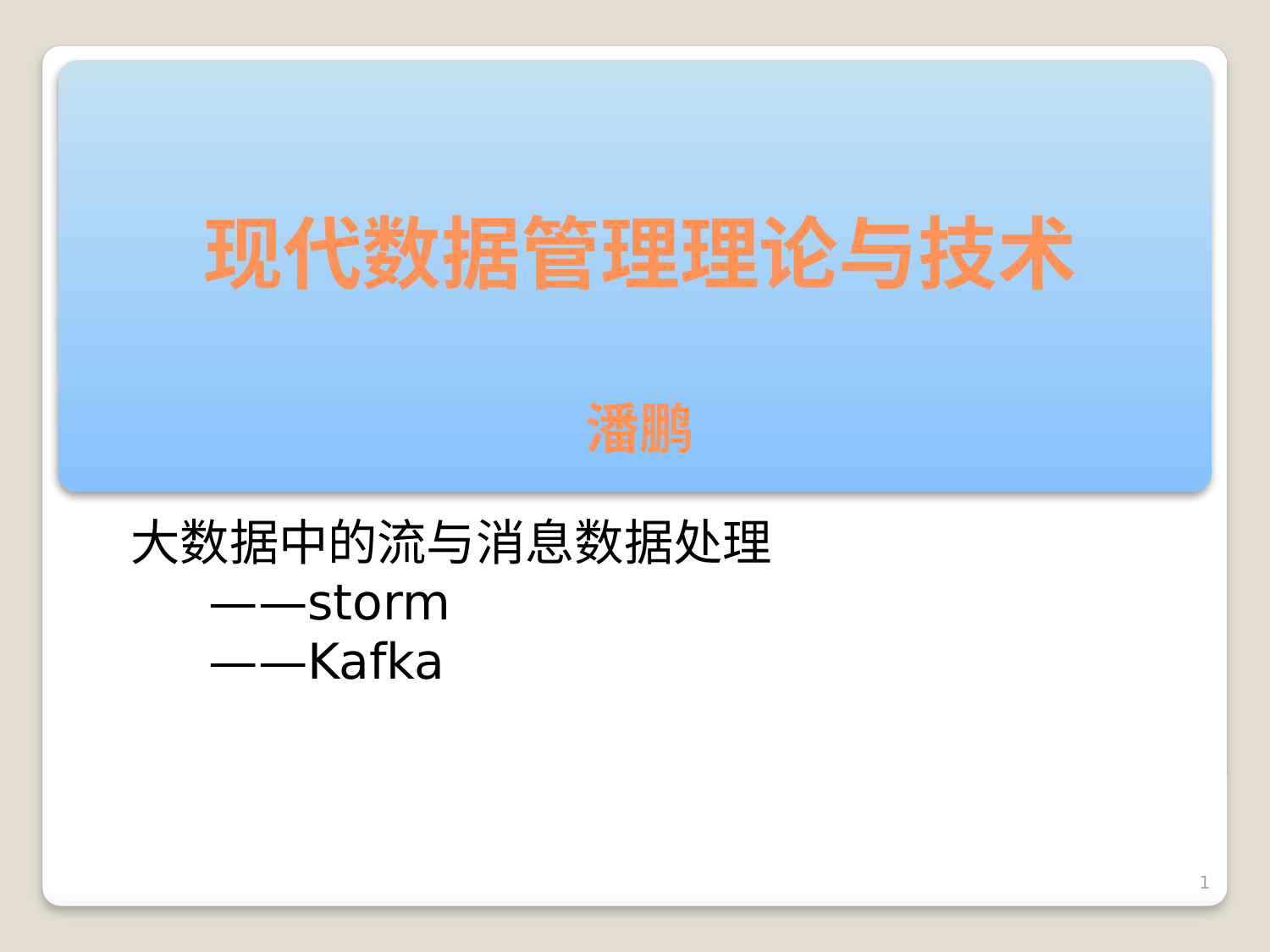

# 现代数据管理理论与技术 潘鹏
大数据中的流与消息数据处理
     ——storm
     ——Kafka
1